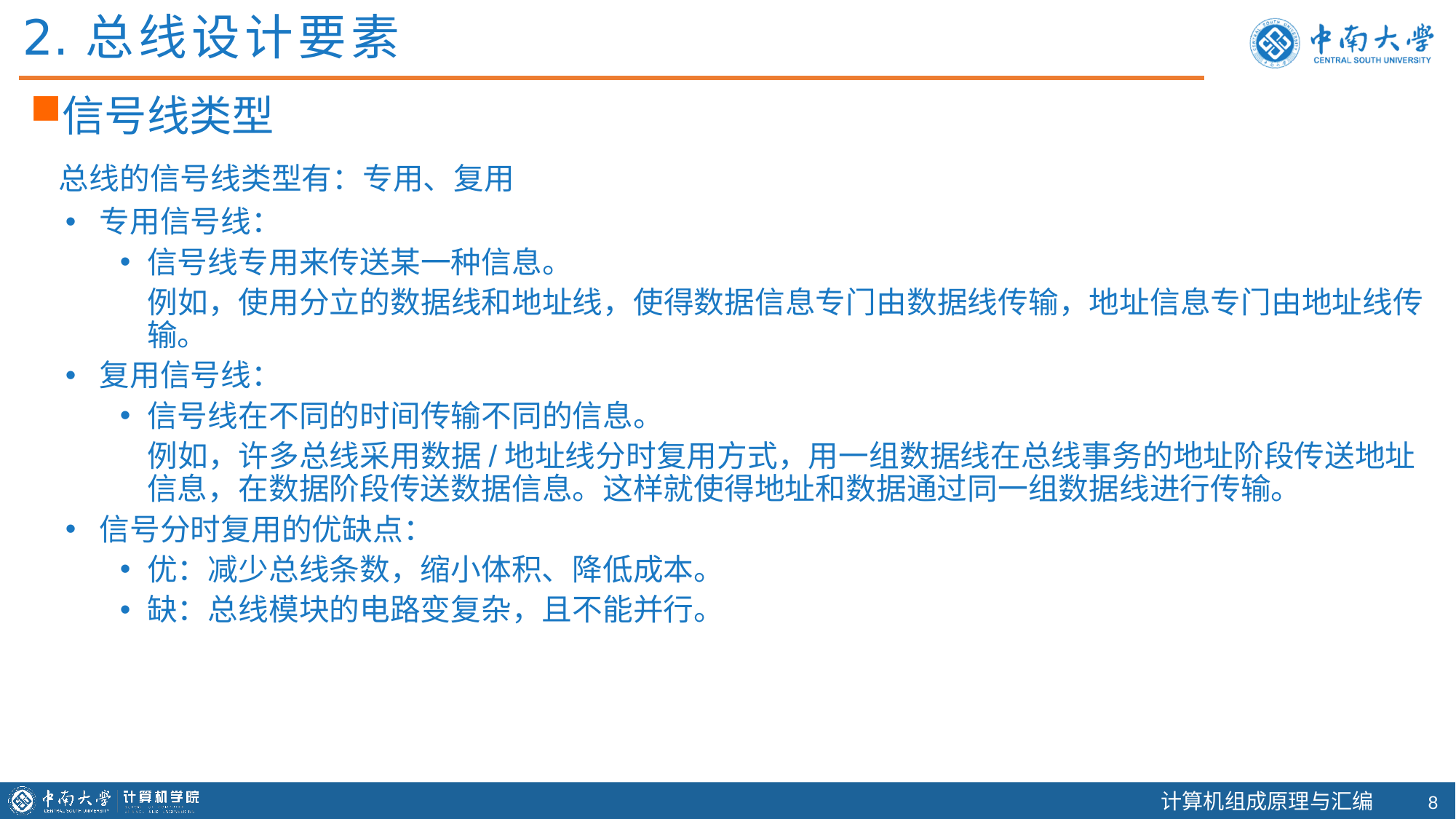

2.总线设计要素

信号线类型
    总线的信号线类型有：专用、复用
专用信号线：
信号线专用来传送某一种信息。
   例如，使用分立的数据线和地址线，使得数据信息专门由数据线传输，地址信息专门由地址线传输。
复用信号线：
信号线在不同的时间传输不同的信息。
   例如，许多总线采用数据/地址线分时复用方式，用一组数据线在总线事务的地址阶段传送地址信息，在数据阶段传送数据信息。这样就使得地址和数据通过同一组数据线进行传输。
信号分时复用的优缺点：
优：减少总线条数，缩小体积、降低成本。
缺：总线模块的电路变复杂，且不能并行。
8